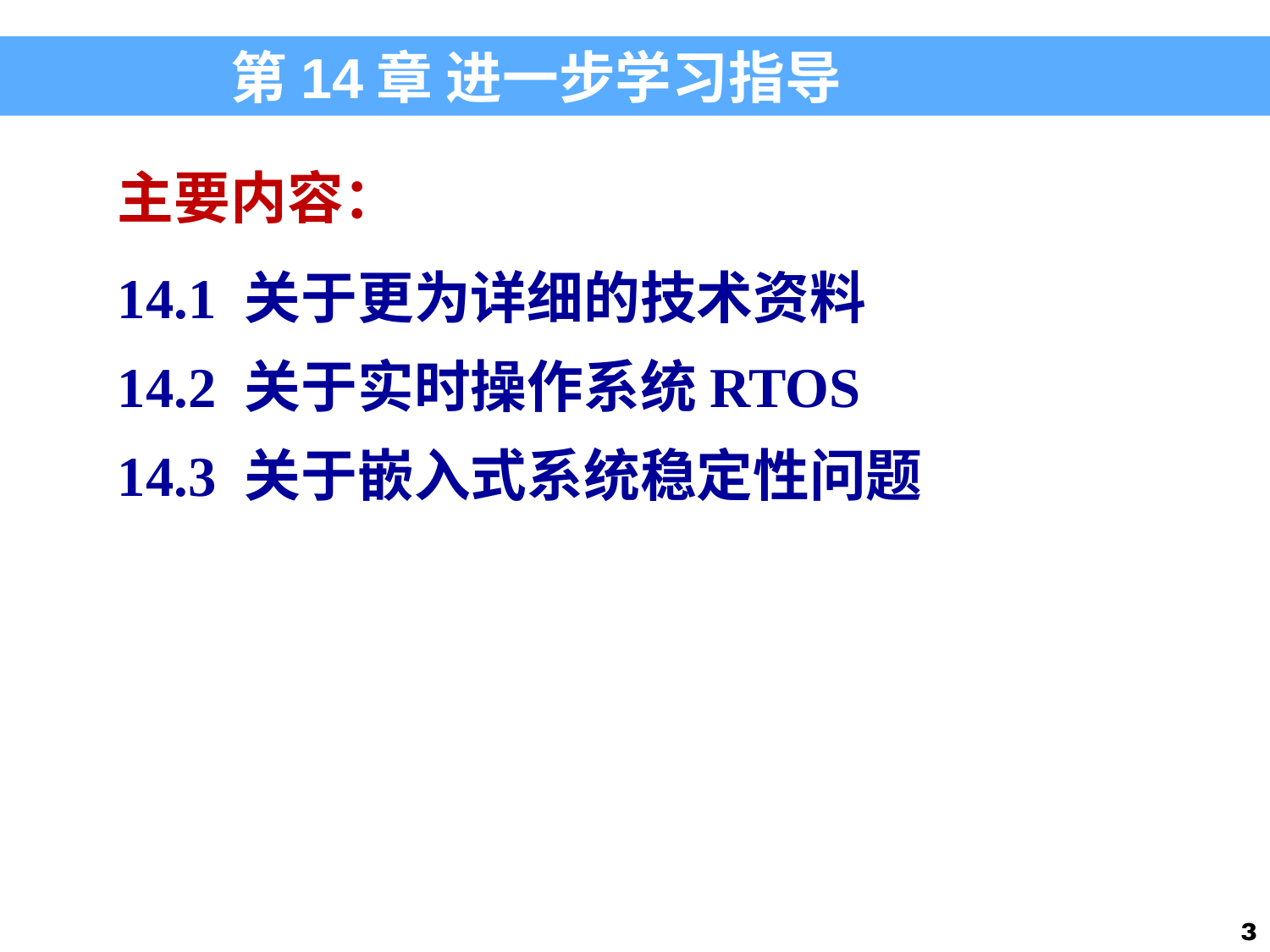

第14章 进一步学习指导
主要内容：
14.1 关于更为详细的技术资料
14.2 关于实时操作系统RTOS
14.3 关于嵌入式系统稳定性问题
3